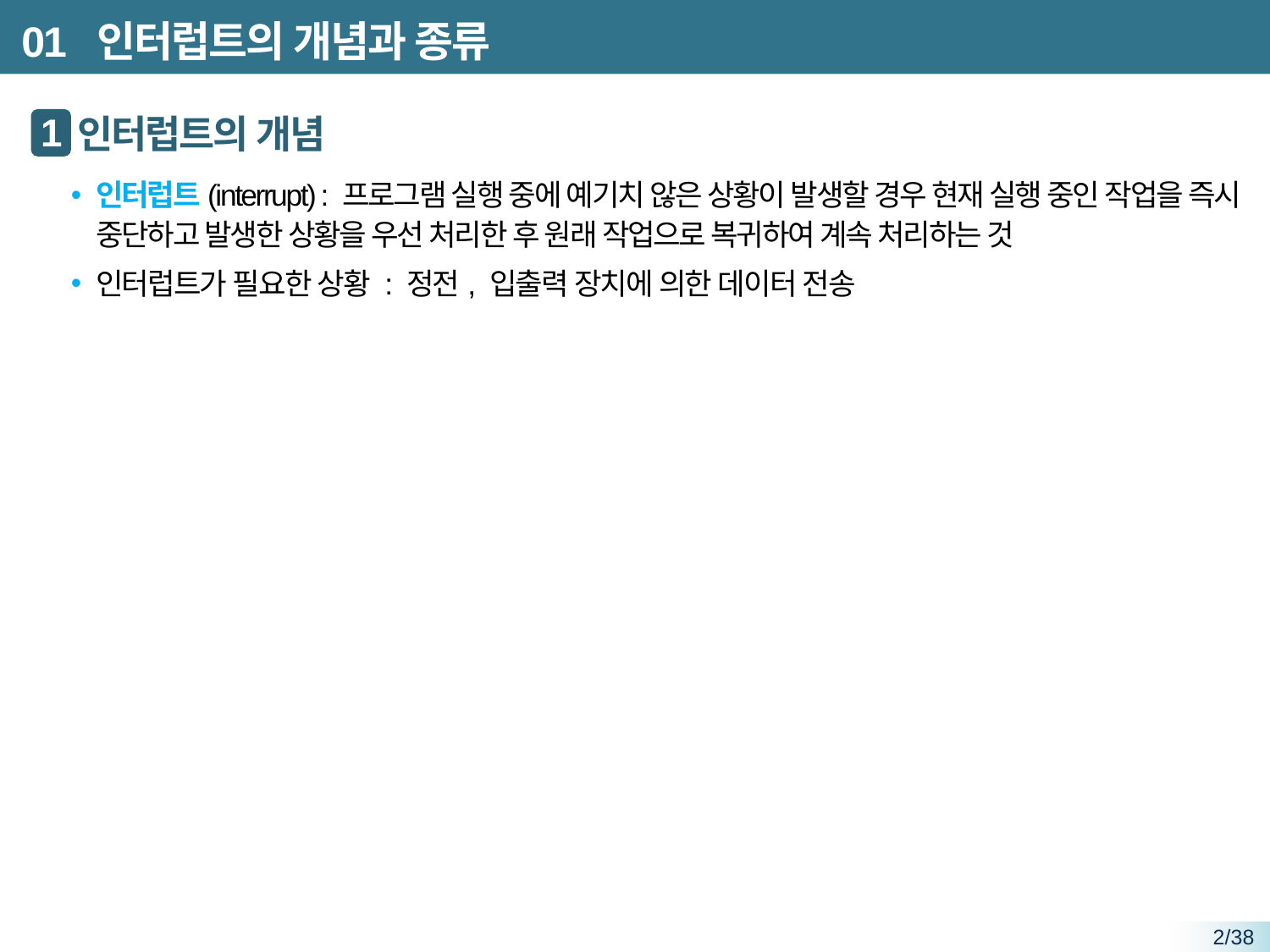

# 01  인터럽트의 개념과 종류
     인터럽트의 개념
인터럽트(interrupt) : 프로그램 실행 중에 예기치 않은 상황이 발생할 경우 현재 실행 중인 작업을 즉시 중단하고 발생한 상황을 우선 처리한 후 원래 작업으로 복귀하여 계속 처리하는 것
인터럽트가 필요한 상황 : 정전, 입출력 장치에 의한 데이터 전송
1